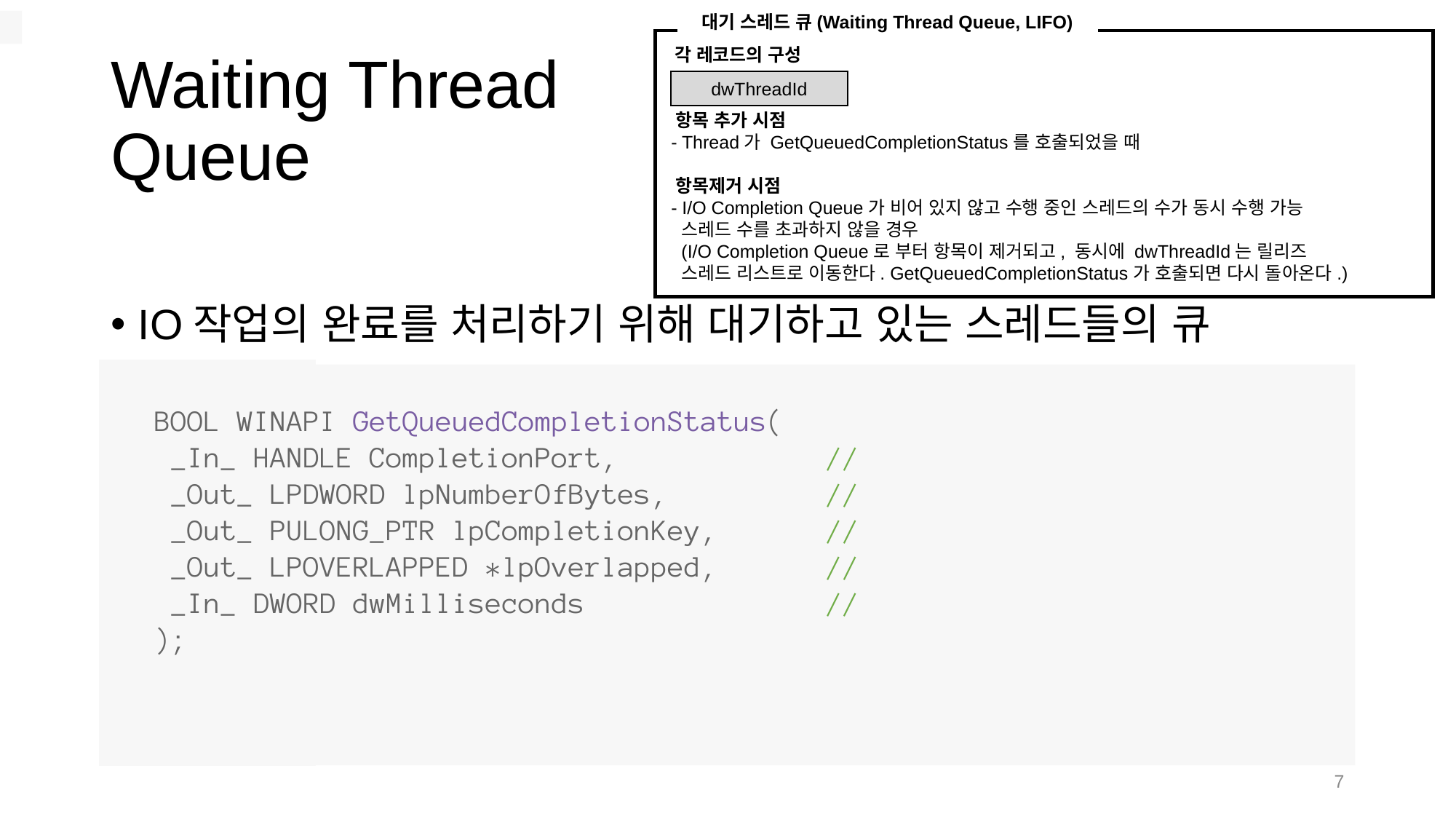

대기 스레드 큐(Waiting Thread Queue, LIFO)
 각 레코드의 구성

 항목 추가 시점
 - Thread가 GetQueuedCompletionStatus를 호출되었을 때

 항목제거 시점
 - I/O Completion Queue가 비어 있지 않고 수행 중인 스레드의 수가 동시 수행 가능
   스레드 수를 초과하지 않을 경우
   (I/O Completion Queue로 부터 항목이 제거되고, 동시에 dwThreadId는 릴리즈
   스레드 리스트로 이동한다. GetQueuedCompletionStatus가 호출되면 다시 돌아온다.)
dwThreadId

# Waiting Thread Queue
IO작업의 완료를 처리하기 위해 대기하고 있는 스레드들의 큐

BOOL WINAPI GetQueuedCompletionStatus(
 _In_ HANDLE CompletionPort,		 //
 _Out_ LPDWORD lpNumberOfBytes,		 //
 _Out_ PULONG_PTR lpCompletionKey,	 //
 _Out_ LPOVERLAPPED *lpOverlapped,	 //
 _In_ DWORD dwMilliseconds			 //
);

7